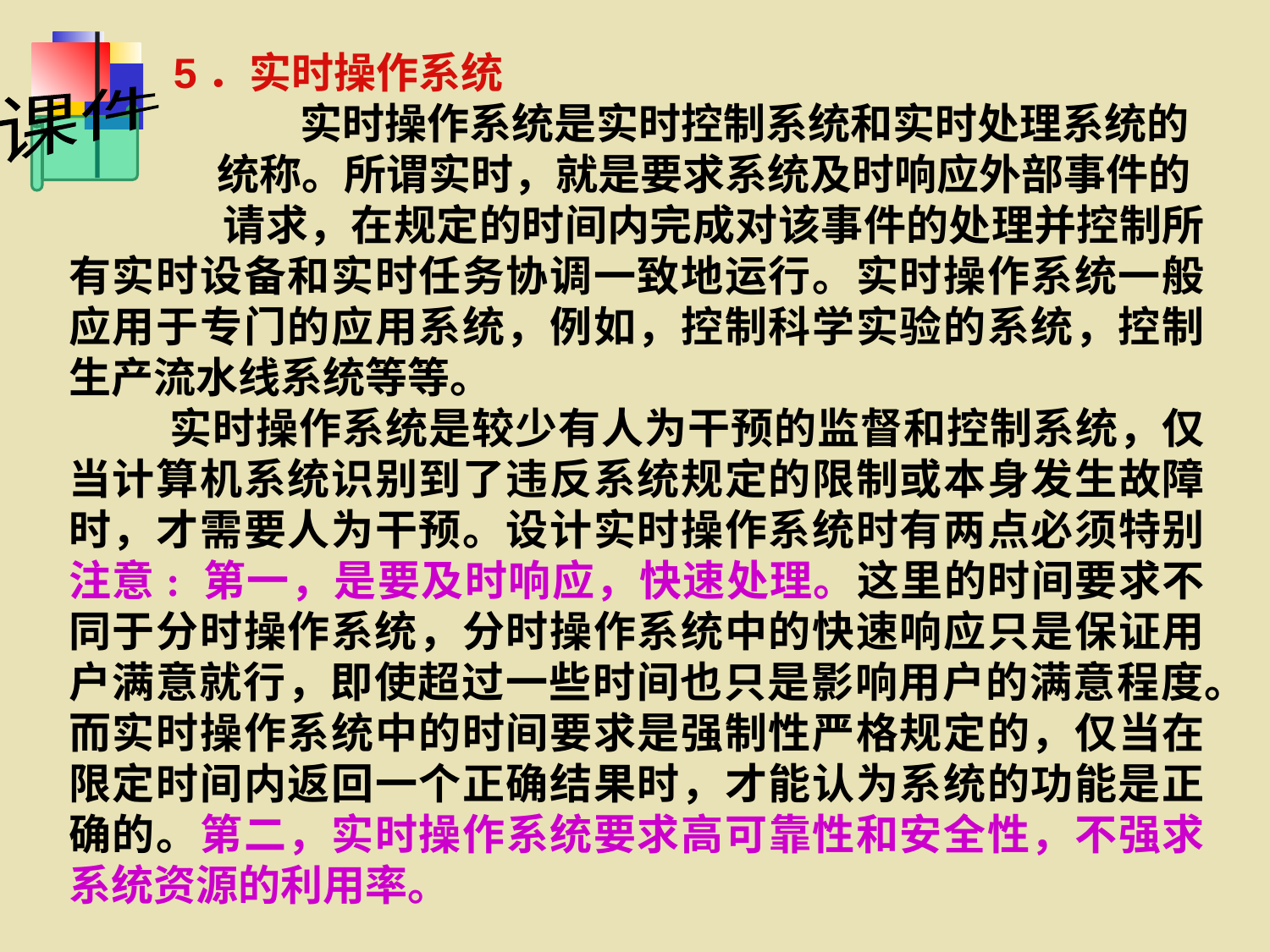

5．实时操作系统
　　　　        实时操作系统是实时控制系统和实时处理系统的
                统称。所谓实时，就是要求系统及时响应外部事件的
                请求，在规定的时间内完成对该事件的处理并控制所有实时设备和实时任务协调一致地运行。实时操作系统一般应用于专门的应用系统，例如，控制科学实验的系统，控制生产流水线系统等等。
          实时操作系统是较少有人为干预的监督和控制系统，仅当计算机系统识别到了违反系统规定的限制或本身发生故障时，才需要人为干预。设计实时操作系统时有两点必须特别注意: 第一，是要及时响应，快速处理。这里的时间要求不同于分时操作系统，分时操作系统中的快速响应只是保证用户满意就行，即使超过一些时间也只是影响用户的满意程度。而实时操作系统中的时间要求是强制性严格规定的，仅当在限定时间内返回一个正确结果时，才能认为系统的功能是正确的。第二，实时操作系统要求高可靠性和安全性，不强求系统资源的利用率。